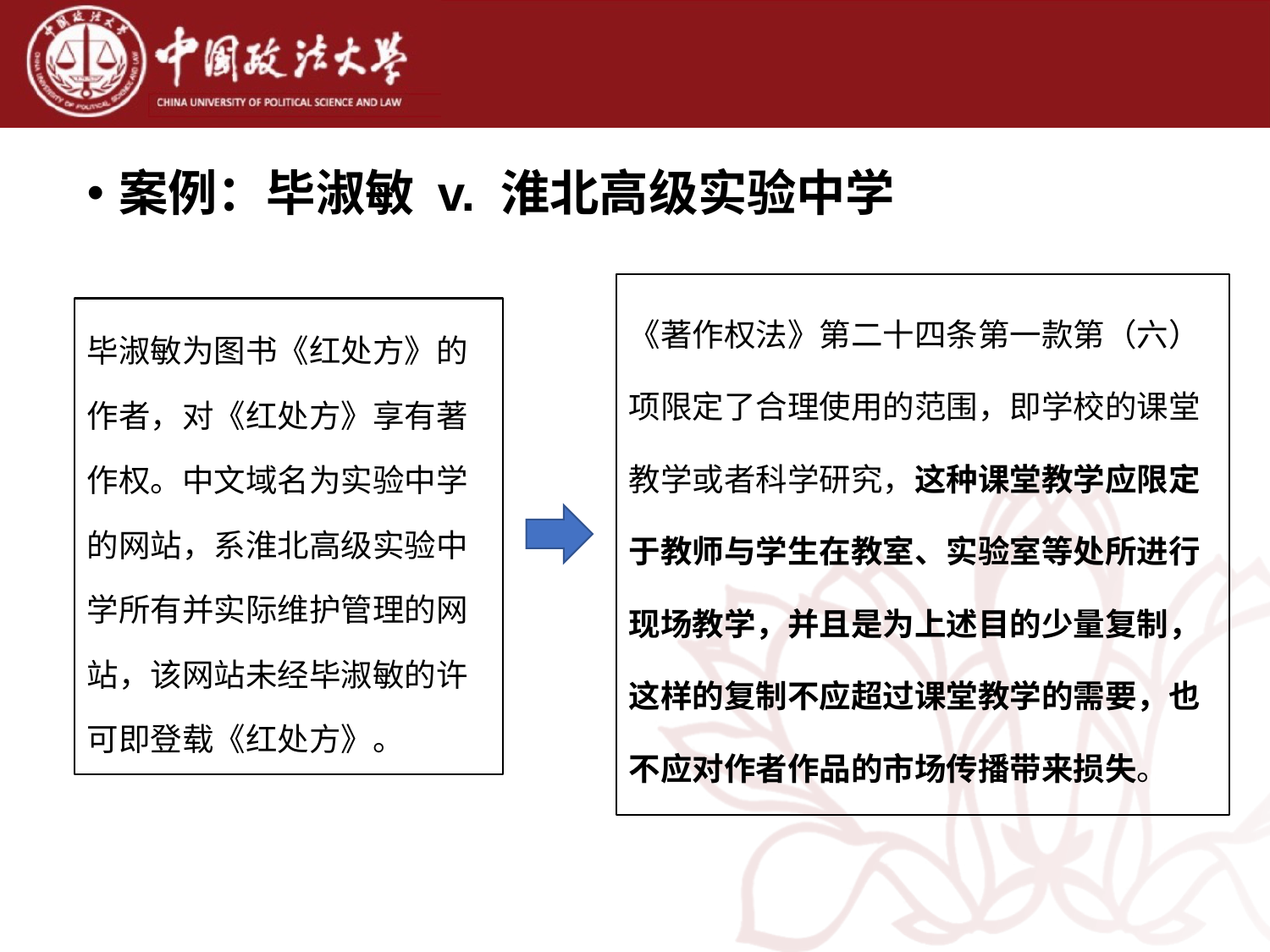

案例：毕淑敏 v. 淮北高级实验中学
《著作权法》第二十四条第一款第（六）项限定了合理使用的范围，即学校的课堂教学或者科学研究，这种课堂教学应限定于教师与学生在教室、实验室等处所进行现场教学，并且是为上述目的少量复制，这样的复制不应超过课堂教学的需要，也不应对作者作品的市场传播带来损失。
毕淑敏为图书《红处方》的作者，对《红处方》享有著作权。中文域名为实验中学的网站，系淮北高级实验中学所有并实际维护管理的网站，该网站未经毕淑敏的许可即登载《红处方》。